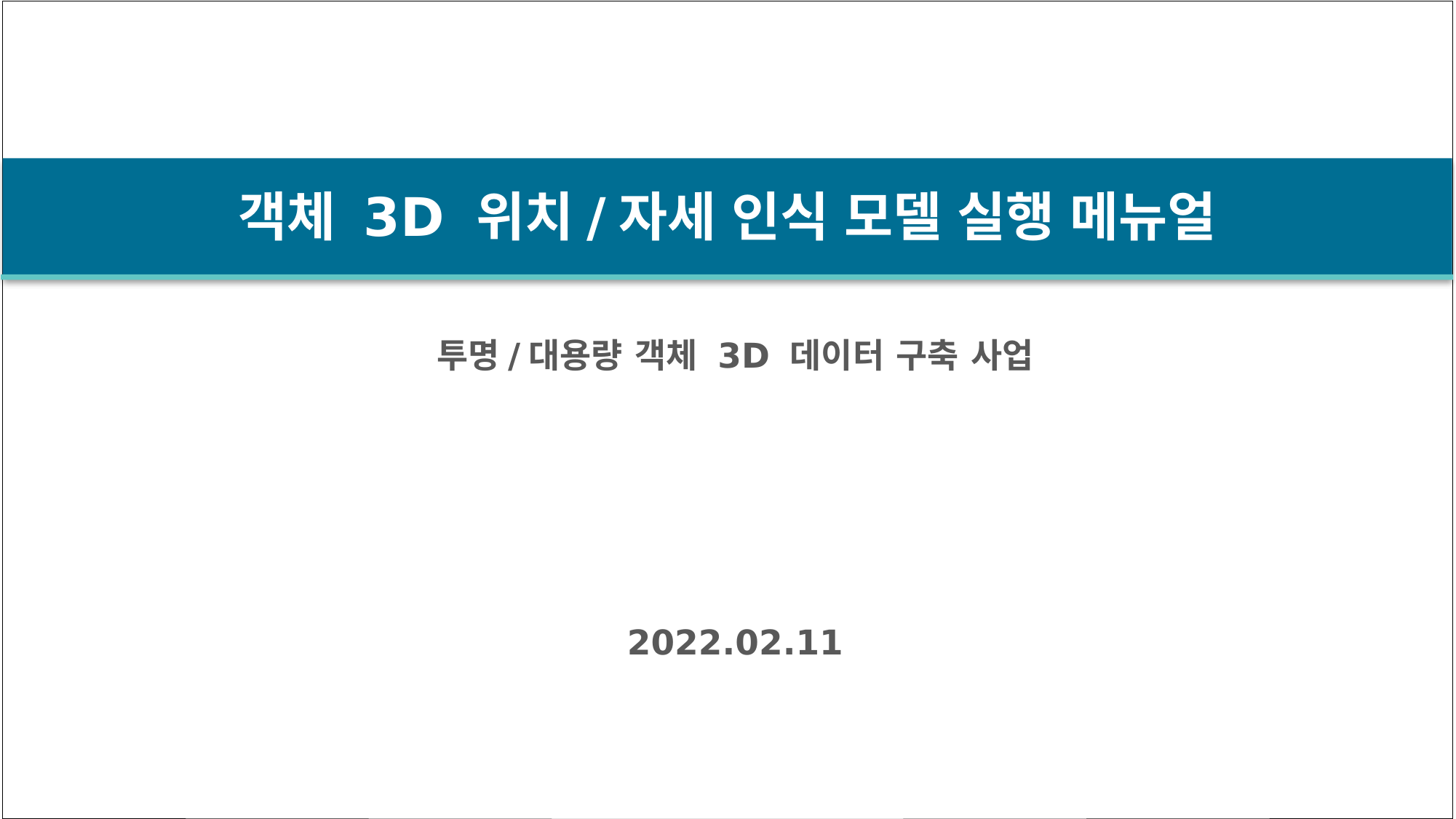

객체 3D 위치/자세 인식 모델 실행 메뉴얼

투명/대용량 객체 3D 데이터 구축 사업

2022.02.11